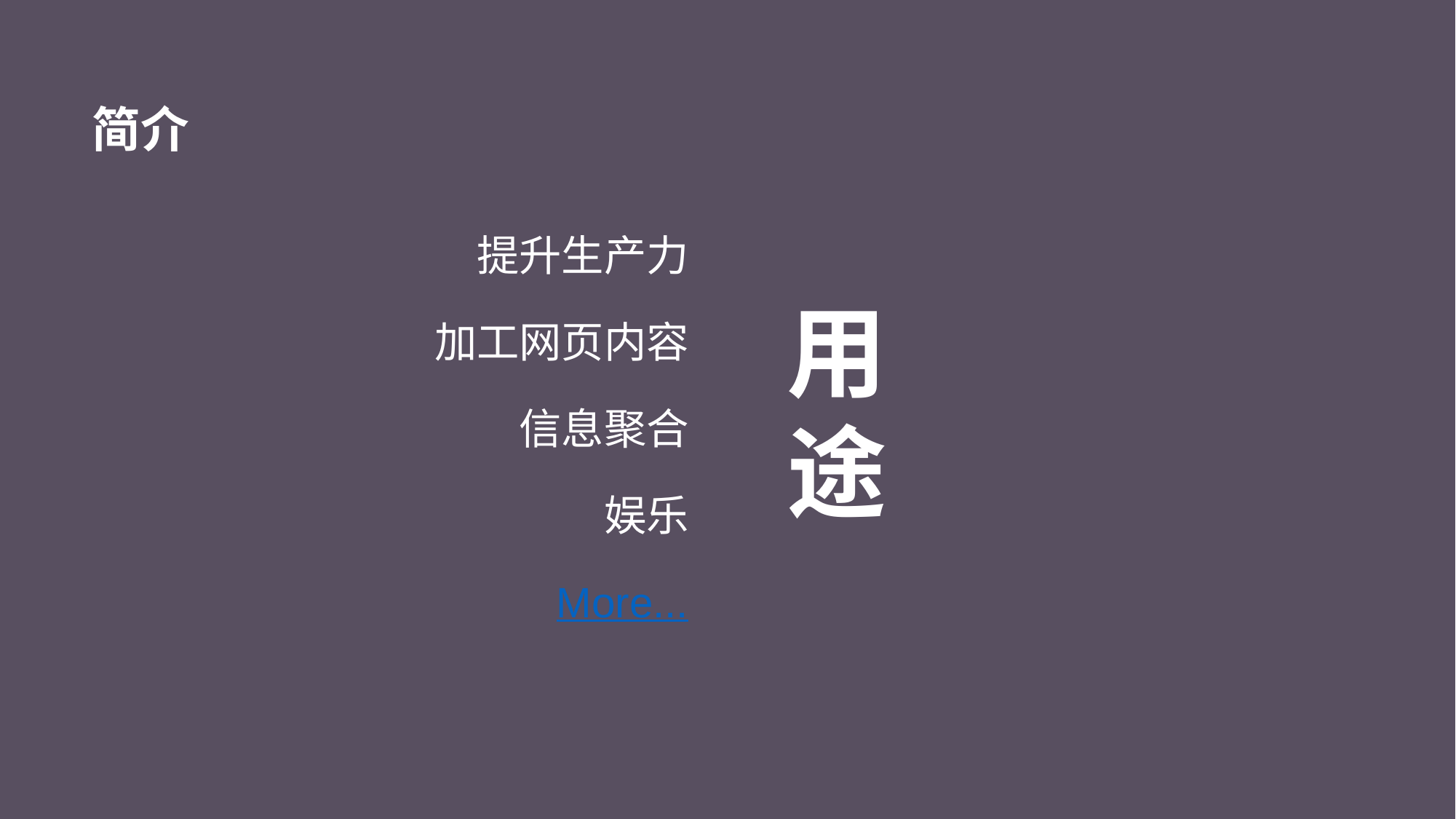

# 简介
提升生产力
加工网页内容
信息聚合
娱乐
More...
用途